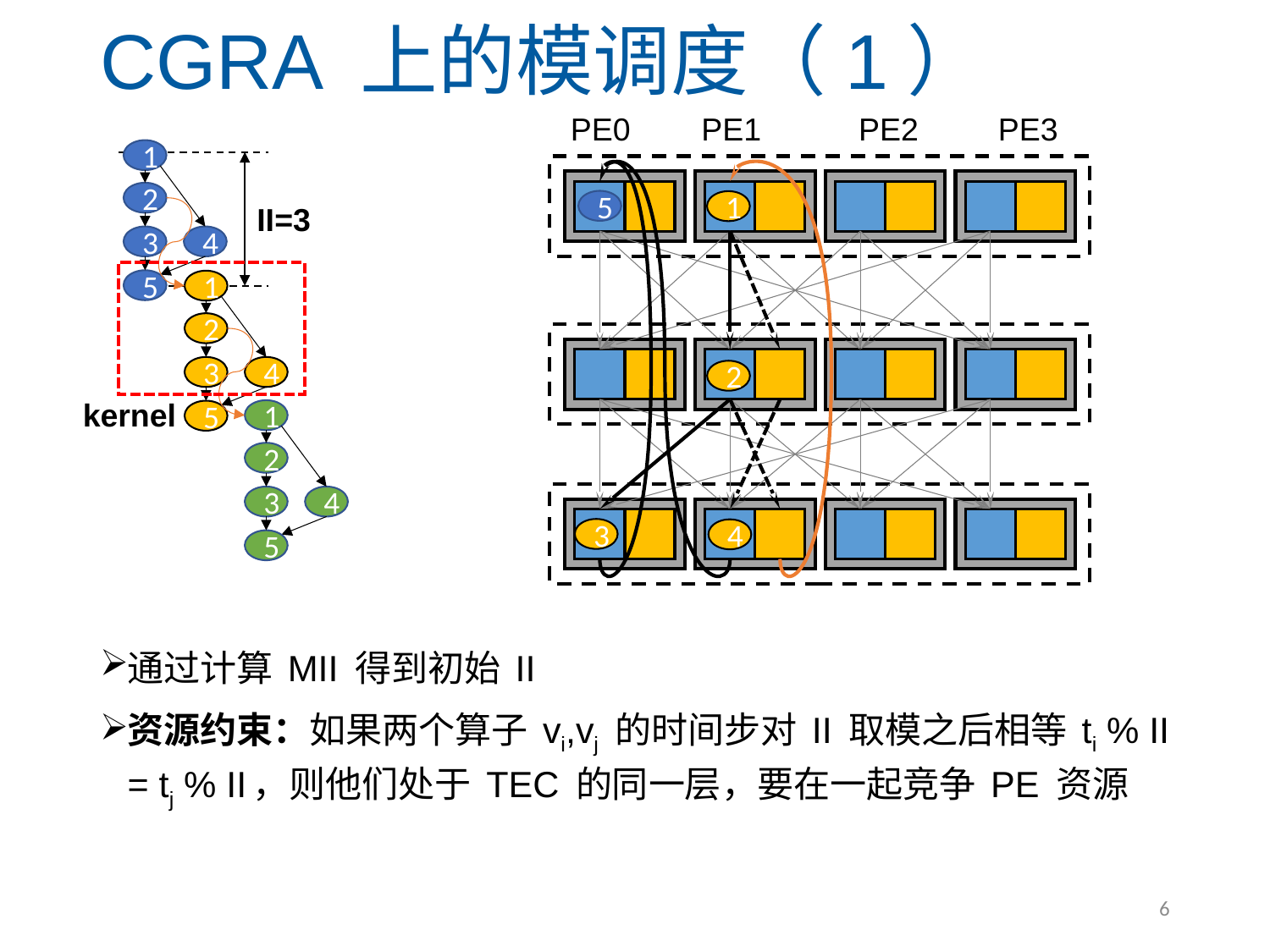

# CGRA 上的模调度（1）
PE0        PE1           PE2         PE3
1

2
5
1
II=3
3
4

5
1
2

3
4
2
kernel
1
5
2

3
4
3
4
5
通过计算 MII 得到初始 II
资源约束：如果两个算子 vi,vj 的时间步对 II 取模之后相等 ti % II = tj % II，则他们处于 TEC 的同一层，要在一起竞争 PE 资源
6